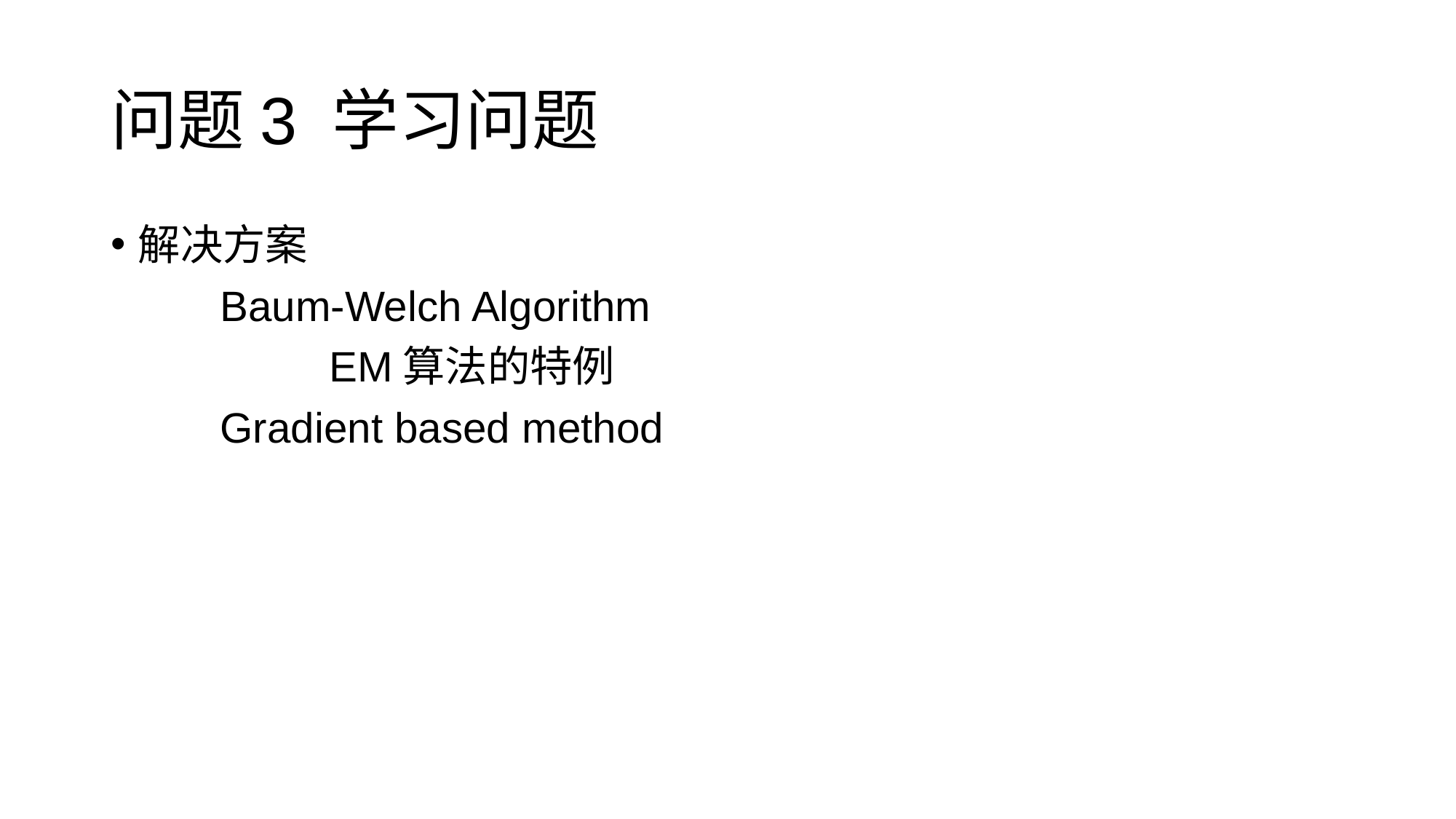

# 问题3 学习问题
解决方案
	Baum-Welch Algorithm
		EM算法的特例
	Gradient based method